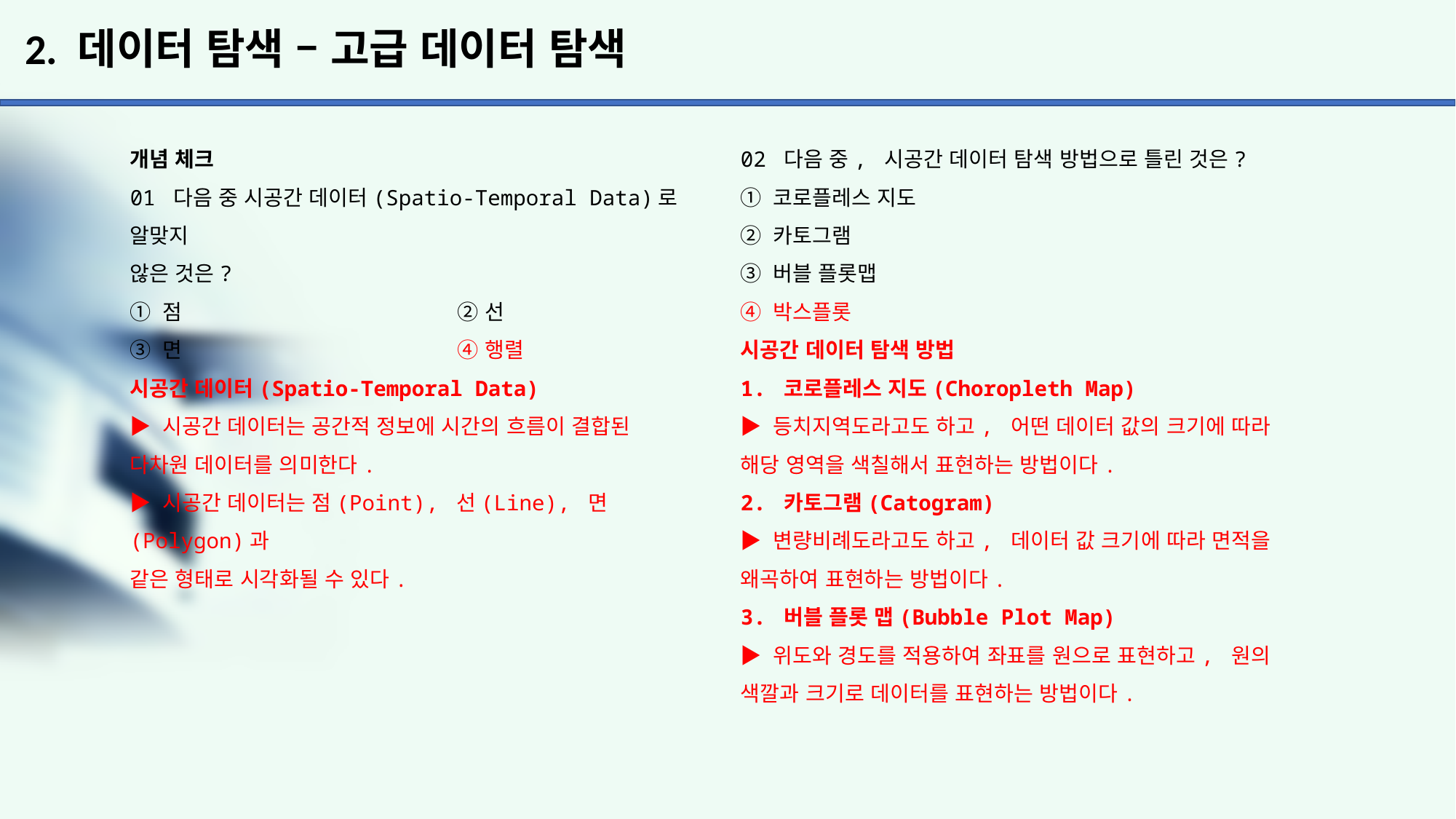

# 2. 데이터 탐색 – 고급 데이터 탐색
개념 체크
01 다음 중 시공간 데이터(Spatio-Temporal Data)로 알맞지
않은 것은?
① 점			② 선
③ 면			④ 행렬
시공간 데이터(Spatio-Temporal Data)
▶ 시공간 데이터는 공간적 정보에 시간의 흐름이 결합된
다차원 데이터를 의미한다.
▶ 시공간 데이터는 점(Point), 선(Line), 면(Polygon)과
같은 형태로 시각화될 수 있다.
02 다음 중, 시공간 데이터 탐색 방법으로 틀린 것은?
① 코로플레스 지도
② 카토그램
③ 버블 플롯맵
④ 박스플롯
시공간 데이터 탐색 방법
1. 코로플레스 지도(Choropleth Map)
▶ 등치지역도라고도 하고, 어떤 데이터 값의 크기에 따라
해당 영역을 색칠해서 표현하는 방법이다.
2. 카토그램(Catogram)
▶ 변량비례도라고도 하고, 데이터 값 크기에 따라 면적을
왜곡하여 표현하는 방법이다.
3. 버블 플롯 맵(Bubble Plot Map)
▶ 위도와 경도를 적용하여 좌표를 원으로 표현하고, 원의
색깔과 크기로 데이터를 표현하는 방법이다.